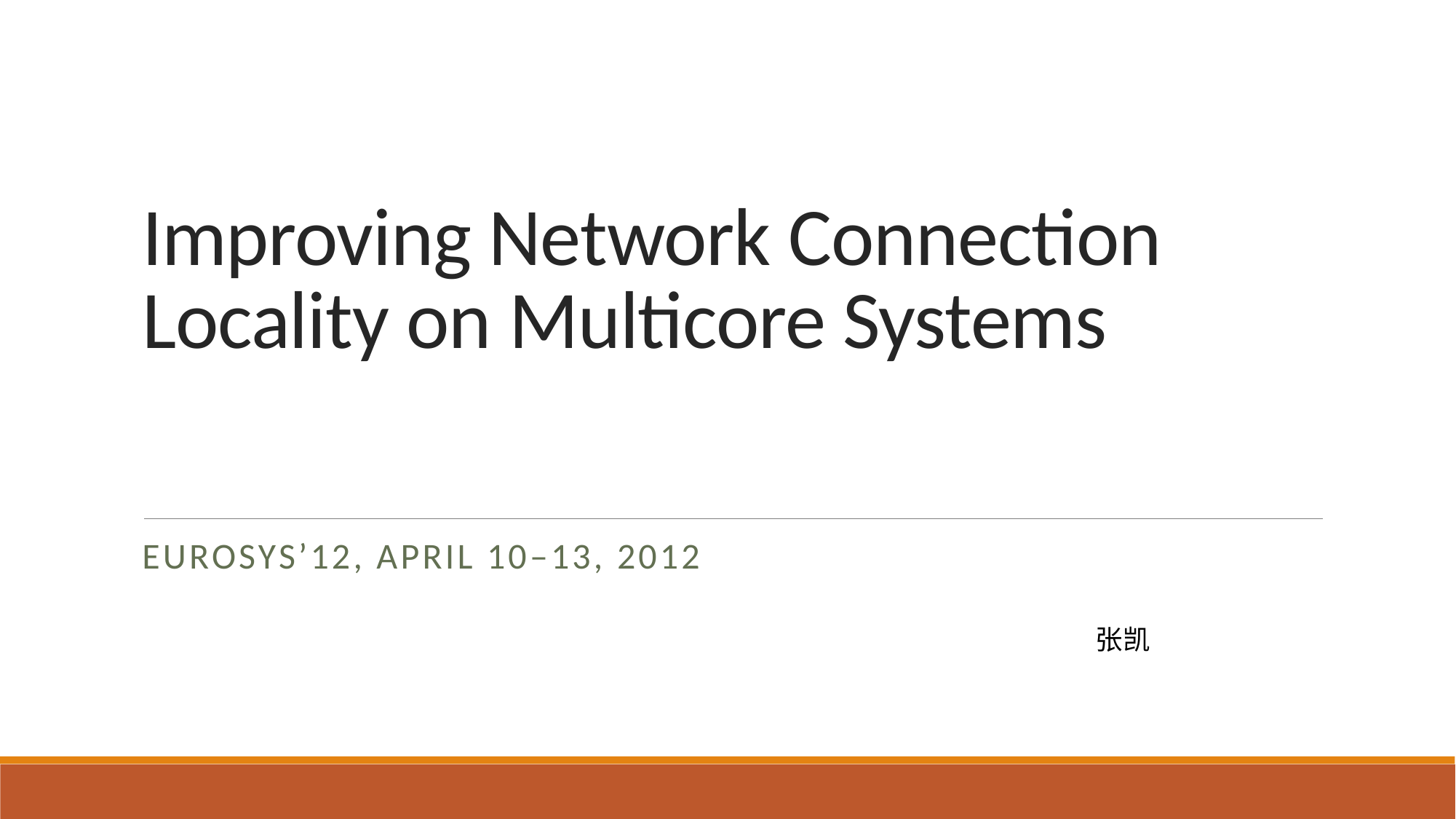

# Improving Network Connection Locality on Multicore Systems
EuroSys’12, April 10–13, 2012
            张凯